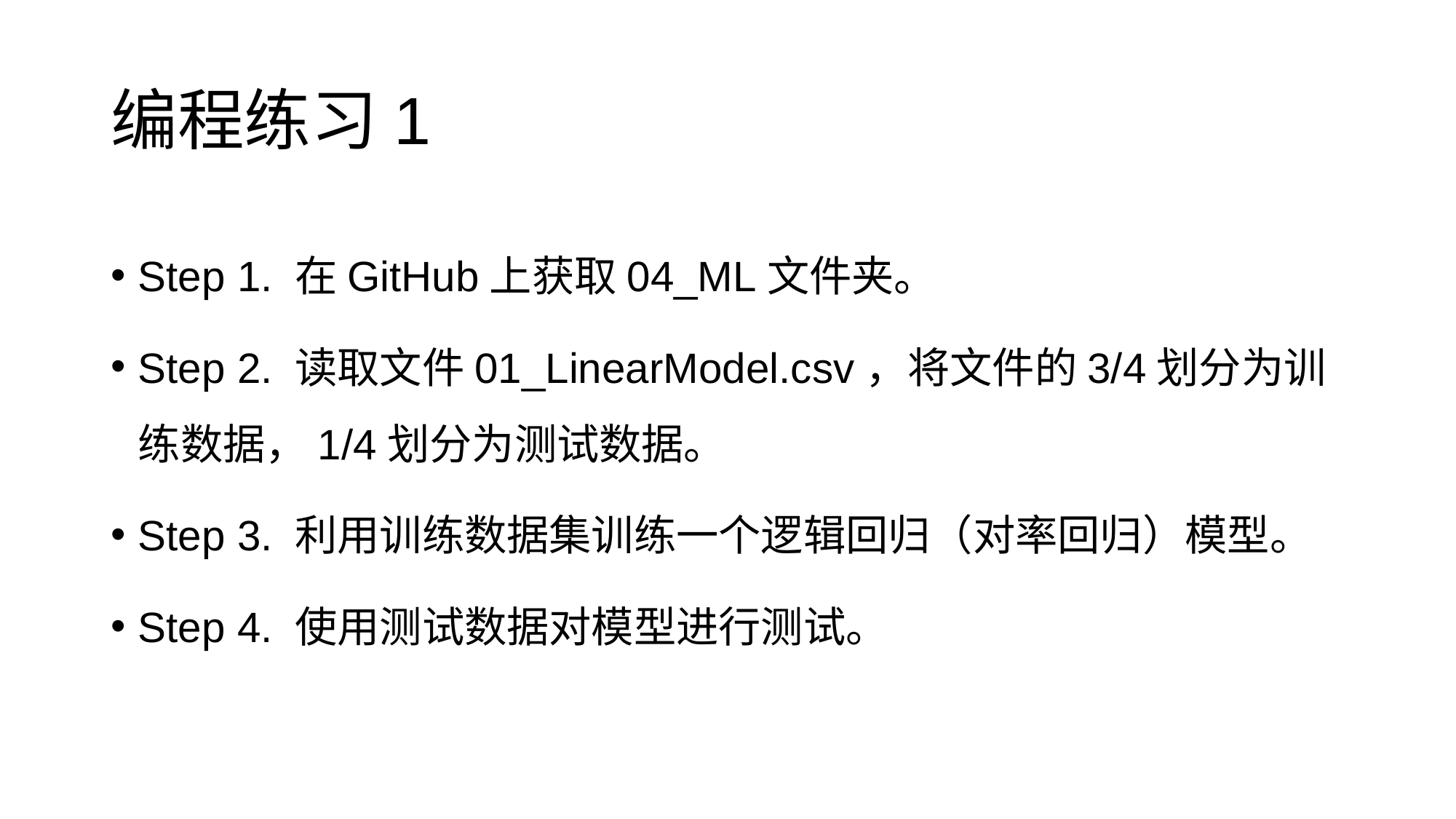

# 编程练习1
Step 1. 在GitHub上获取04_ML文件夹。
Step 2. 读取文件01_LinearModel.csv，将文件的3/4划分为训练数据，1/4划分为测试数据。
Step 3. 利用训练数据集训练一个逻辑回归（对率回归）模型。
Step 4. 使用测试数据对模型进行测试。